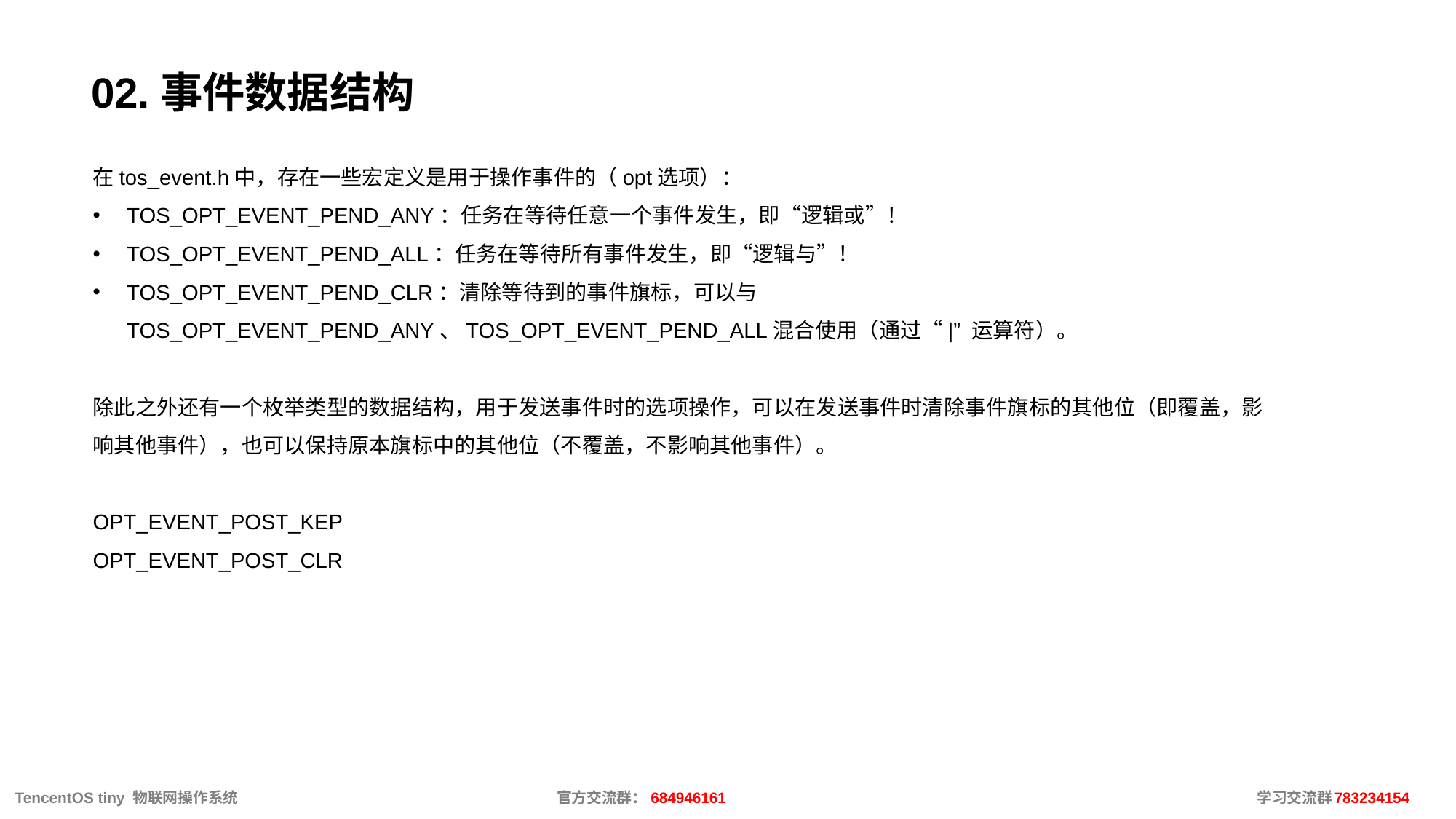

# 02.事件数据结构
在tos_event.h中，存在一些宏定义是用于操作事件的（opt选项）：
TOS_OPT_EVENT_PEND_ANY：任务在等待任意一个事件发生，即“逻辑或”！
TOS_OPT_EVENT_PEND_ALL：任务在等待所有事件发生，即“逻辑与”！
TOS_OPT_EVENT_PEND_CLR：清除等待到的事件旗标，可以与TOS_OPT_EVENT_PEND_ANY、TOS_OPT_EVENT_PEND_ALL混合使用（通过“|” 运算符）。

除此之外还有一个枚举类型的数据结构，用于发送事件时的选项操作，可以在发送事件时清除事件旗标的其他位（即覆盖，影响其他事件），也可以保持原本旗标中的其他位（不覆盖，不影响其他事件）。

OPT_EVENT_POST_KEP
OPT_EVENT_POST_CLR

 TencentOS tiny 物联网操作系统			官方交流群：684946161					          学习交流群：783234154